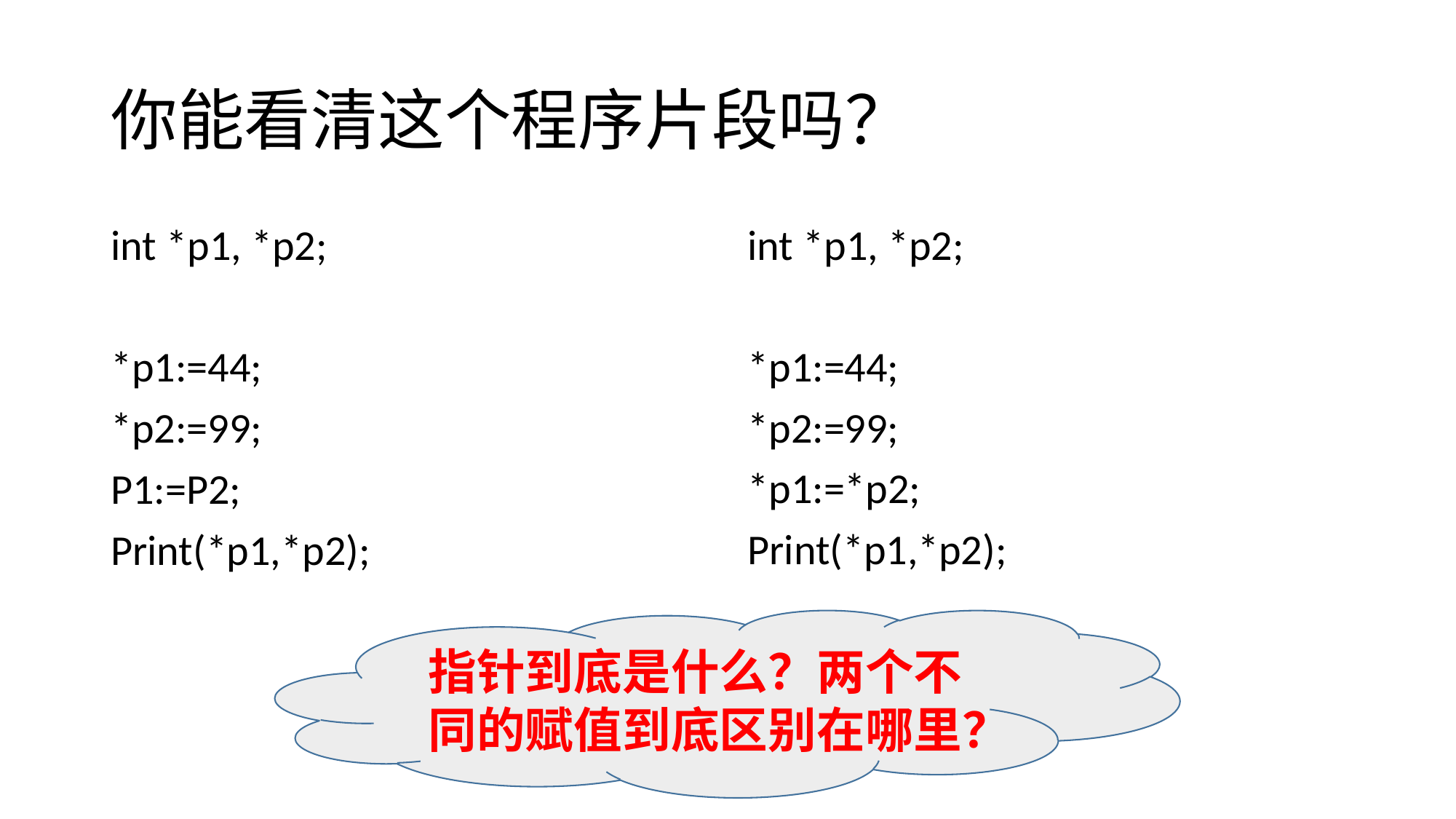

# 你能看清这个程序片段吗？
int *p1, *p2;

*p1:=44;
*p2:=99;
P1:=P2;
Print(*p1,*p2);

int *p1, *p2;

*p1:=44;
*p2:=99;
*p1:=*p2;
Print(*p1,*p2);

指针到底是什么？两个不同的赋值到底区别在哪里？